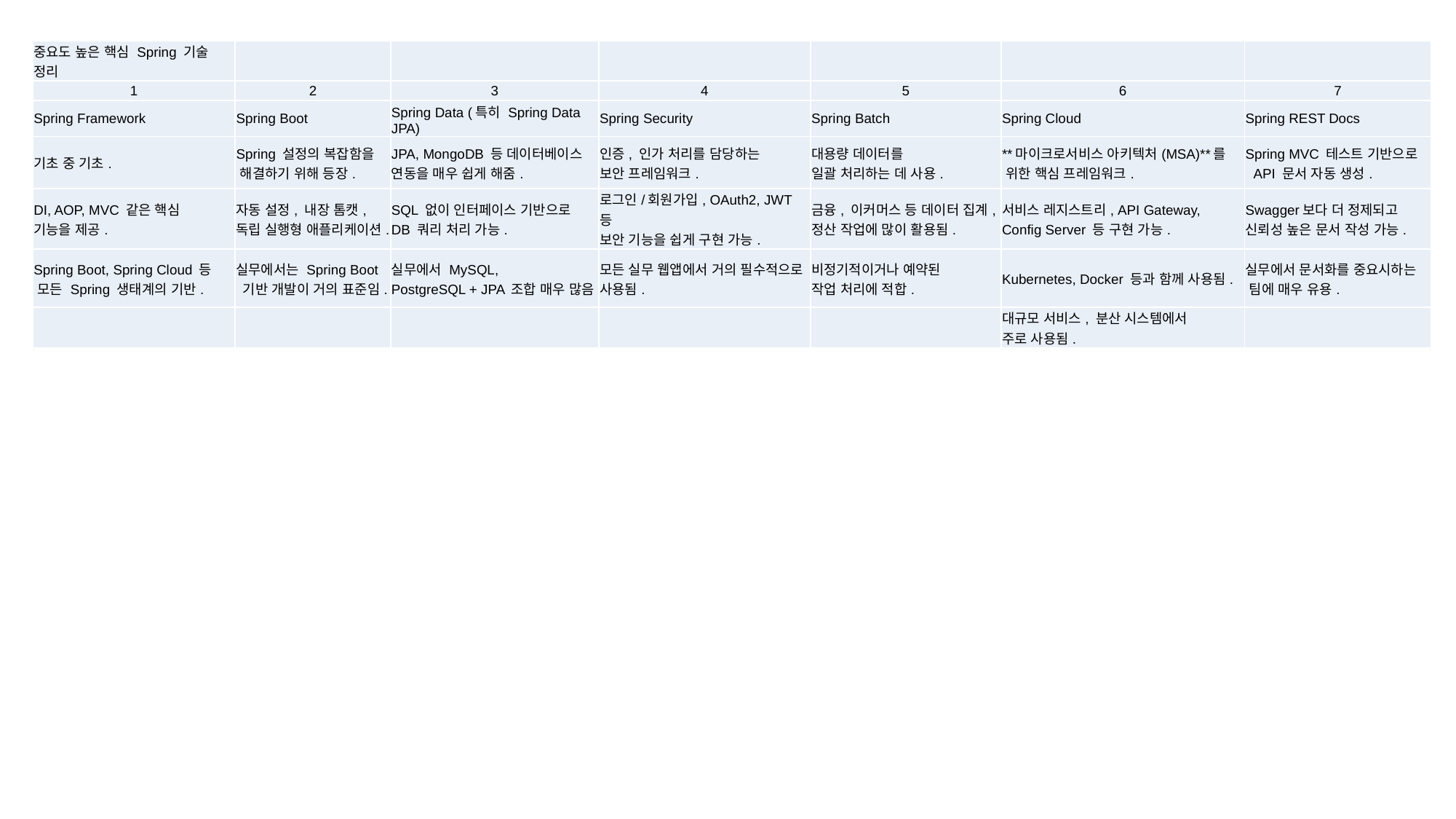

| 중요도 높은 핵심 Spring 기술 정리 |  |  |  |  |  |  |
| --- | --- | --- | --- | --- | --- | --- |
| 1 | 2 | 3 | 4 | 5 | 6 | 7 |
| Spring Framework | Spring Boot | Spring Data (특히 Spring Data JPA) | Spring Security | Spring Batch | Spring Cloud | Spring REST Docs |
| 기초 중 기초. | Spring 설정의 복잡함을 해결하기 위해 등장. | JPA, MongoDB 등 데이터베이스 연동을 매우 쉽게 해줌. | 인증, 인가 처리를 담당하는 보안 프레임워크. | 대용량 데이터를 일괄 처리하는 데 사용. | \*\*마이크로서비스 아키텍처(MSA)\*\*를 위한 핵심 프레임워크. | Spring MVC 테스트 기반으로 API 문서 자동 생성. |
| DI, AOP, MVC 같은 핵심 기능을 제공. | 자동 설정, 내장 톰캣, 독립 실행형 애플리케이션. | SQL 없이 인터페이스 기반으로 DB 쿼리 처리 가능. | 로그인/회원가입, OAuth2, JWT 등 보안 기능을 쉽게 구현 가능. | 금융, 이커머스 등 데이터 집계, 정산 작업에 많이 활용됨. | 서비스 레지스트리, API Gateway, Config Server 등 구현 가능. | Swagger보다 더 정제되고 신뢰성 높은 문서 작성 가능. |
| Spring Boot, Spring Cloud 등 모든 Spring 생태계의 기반. | 실무에서는 Spring Boot 기반 개발이 거의 표준임. | 실무에서 MySQL, PostgreSQL + JPA 조합 매우 많음. | 모든 실무 웹앱에서 거의 필수적으로 사용됨. | 비정기적이거나 예약된 작업 처리에 적합. | Kubernetes, Docker 등과 함께 사용됨. | 실무에서 문서화를 중요시하는 팀에 매우 유용. |
|  |  |  |  |  | 대규모 서비스, 분산 시스템에서 주로 사용됨. |  |